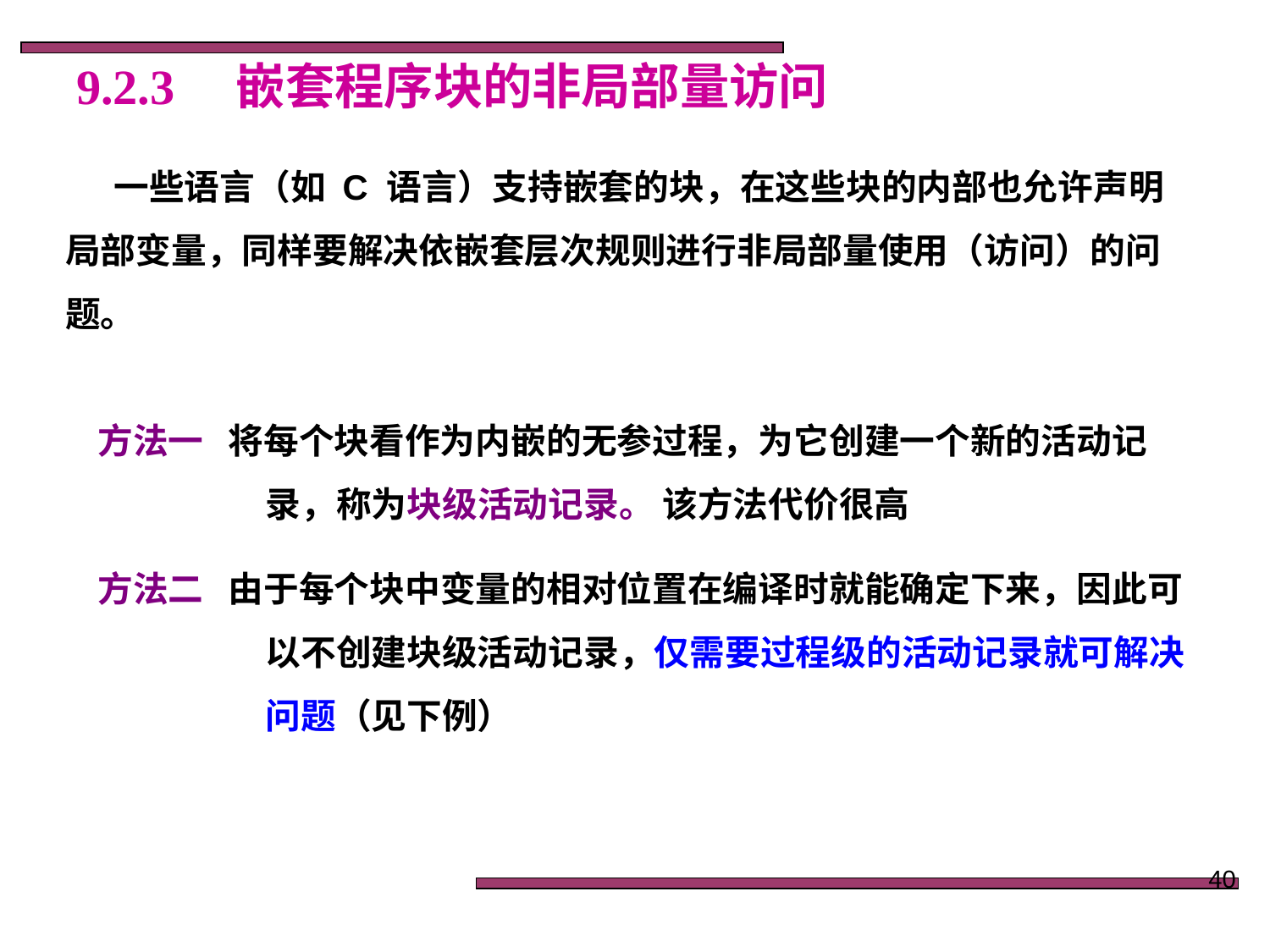

# 9.2.3　嵌套程序块的非局部量访问
     一些语言（如 C 语言）支持嵌套的块，在这些块的内部也允许声明局部变量，同样要解决依嵌套层次规则进行非局部量使用（访问）的问题。

   方法一   将每个块看作为内嵌的无参过程，为它创建一个新的活动记录，称为块级活动记录。 该方法代价很高
   方法二   由于每个块中变量的相对位置在编译时就能确定下来，因此可以不创建块级活动记录，仅需要过程级的活动记录就可解决问题（见下例）
40